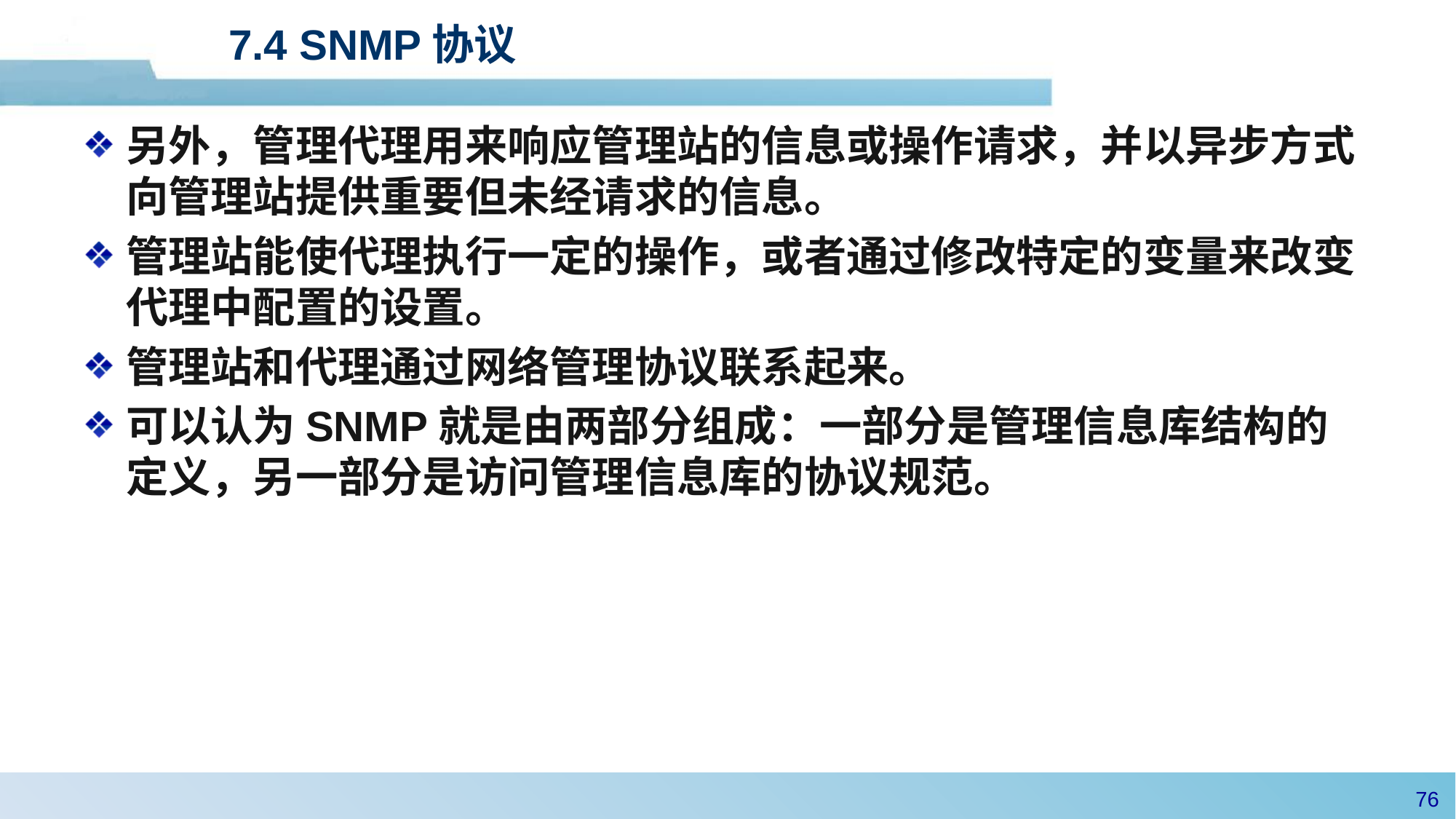

# 7.4 SNMP协议
另外，管理代理用来响应管理站的信息或操作请求，并以异步方式向管理站提供重要但未经请求的信息。
管理站能使代理执行一定的操作，或者通过修改特定的变量来改变代理中配置的设置。
管理站和代理通过网络管理协议联系起来。
可以认为SNMP就是由两部分组成：一部分是管理信息库结构的定义，另一部分是访问管理信息库的协议规范。
76